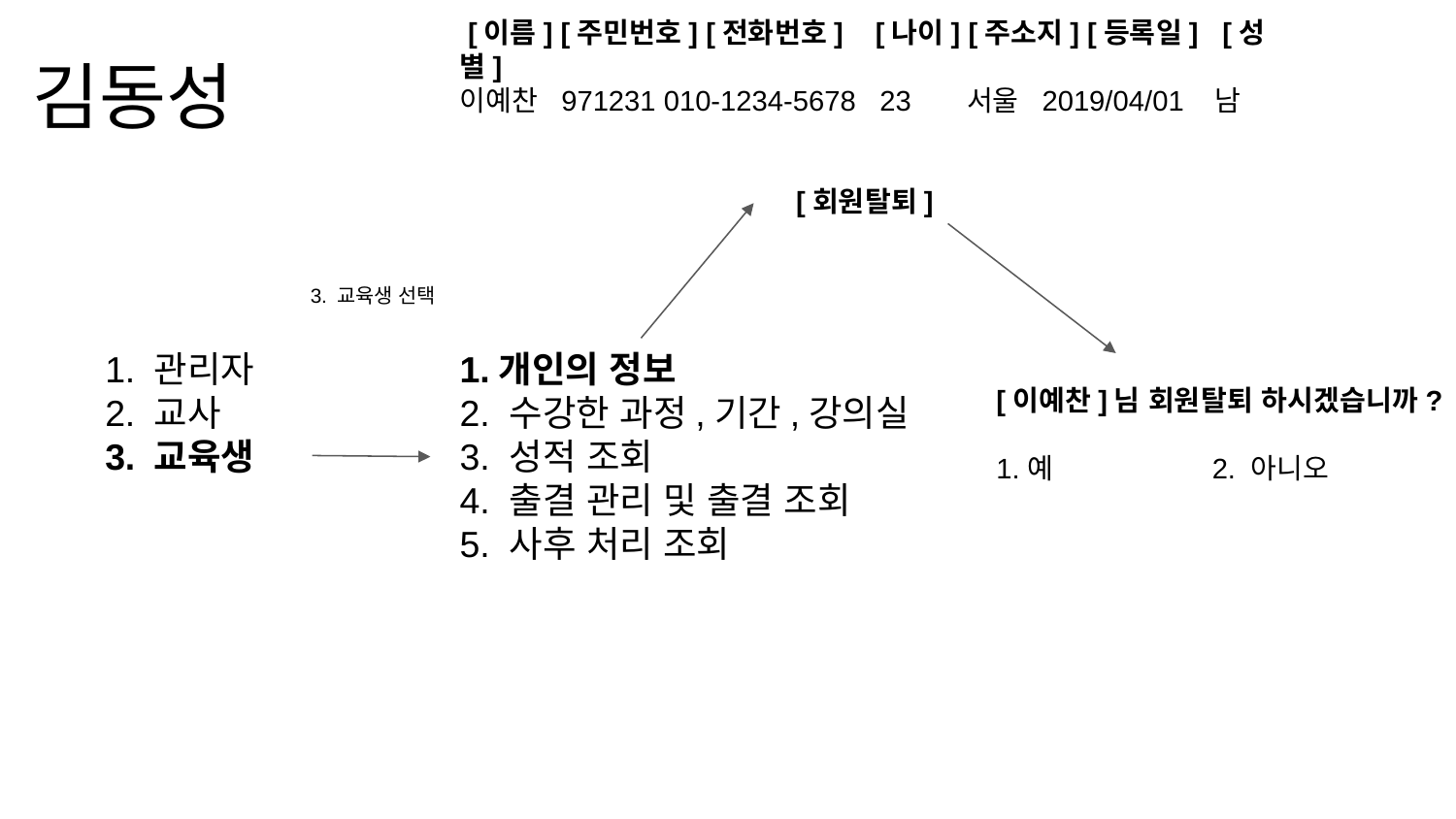

[이름] [주민번호] [전화번호]    [나이] [주소지] [등록일]   [성별]
이예찬  971231 010-1234-5678   23      서울  2019/04/01   남

                                          [회원탈퇴]
# 김동성
3. 교육생 선택

1. 관리자
2. 교사
3. 교육생

1.개인의 정보
2. 수강한 과정,기간,강의실
3. 성적 조회
4. 출결 관리 및 출결 조회
5. 사후 처리 조회

[이예찬]님 회원탈퇴 하시겠습니까?

1.예                   2. 아니오